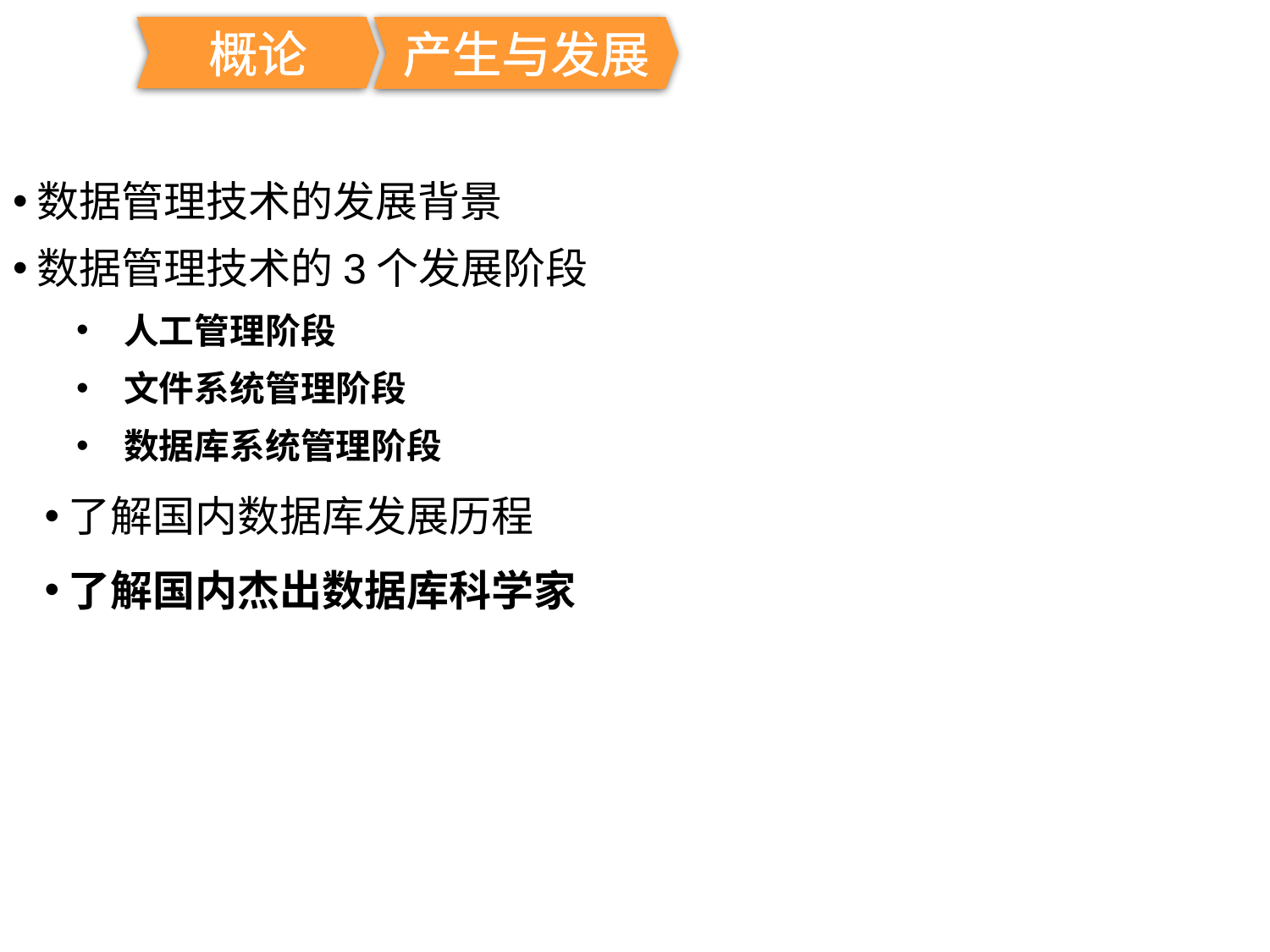

概论
产生与发展
数据管理技术的发展背景
数据管理技术的3个发展阶段
人工管理阶段
文件系统管理阶段
数据库系统管理阶段
了解国内数据库发展历程
了解国内杰出数据库科学家